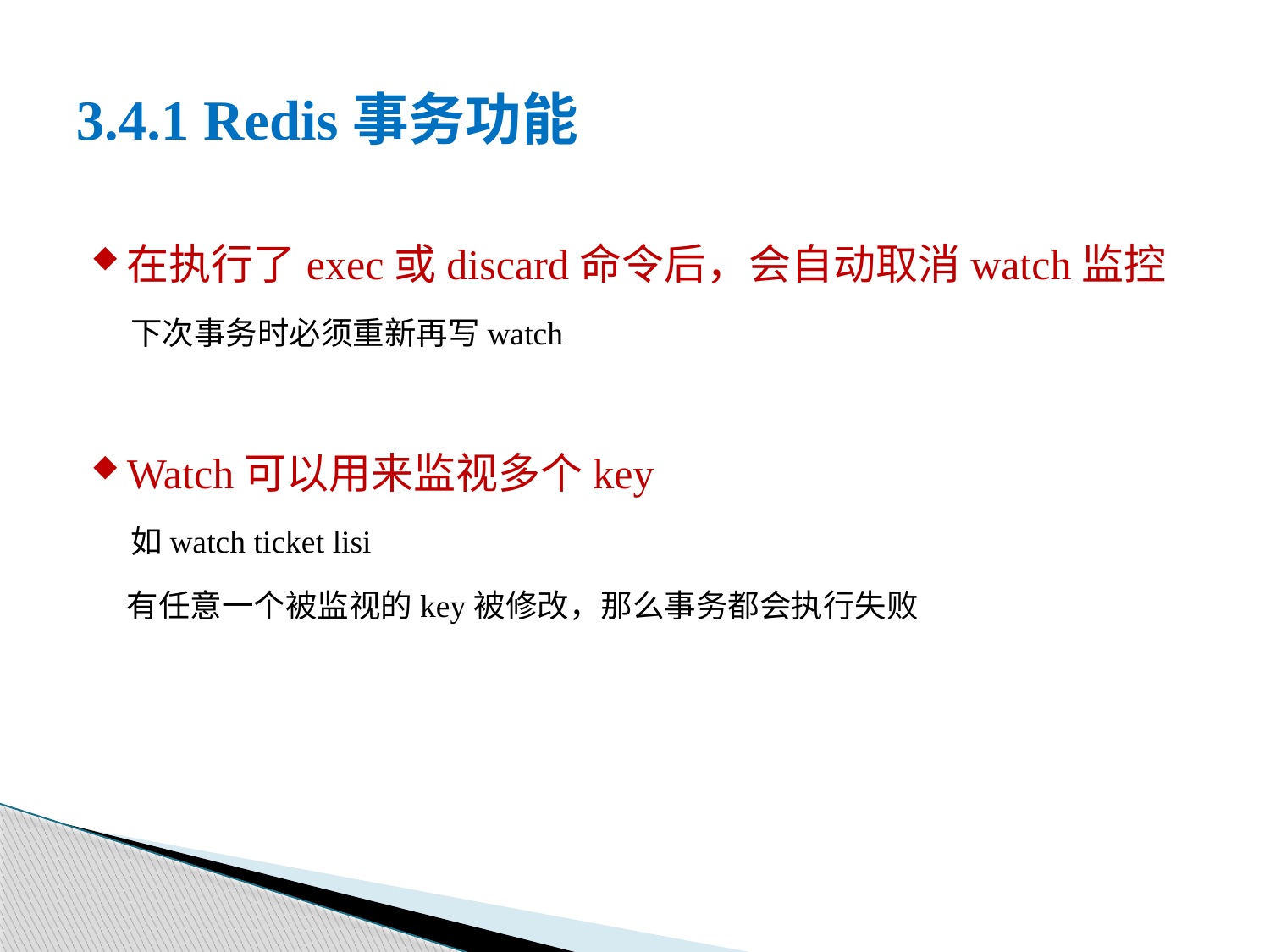

# 3.4.1 Redis事务功能
在执行了exec或discard命令后，会自动取消watch监控
下次事务时必须重新再写watch

Watch可以用来监视多个key
如watch ticket lisi
有任意一个被监视的key被修改，那么事务都会执行失败